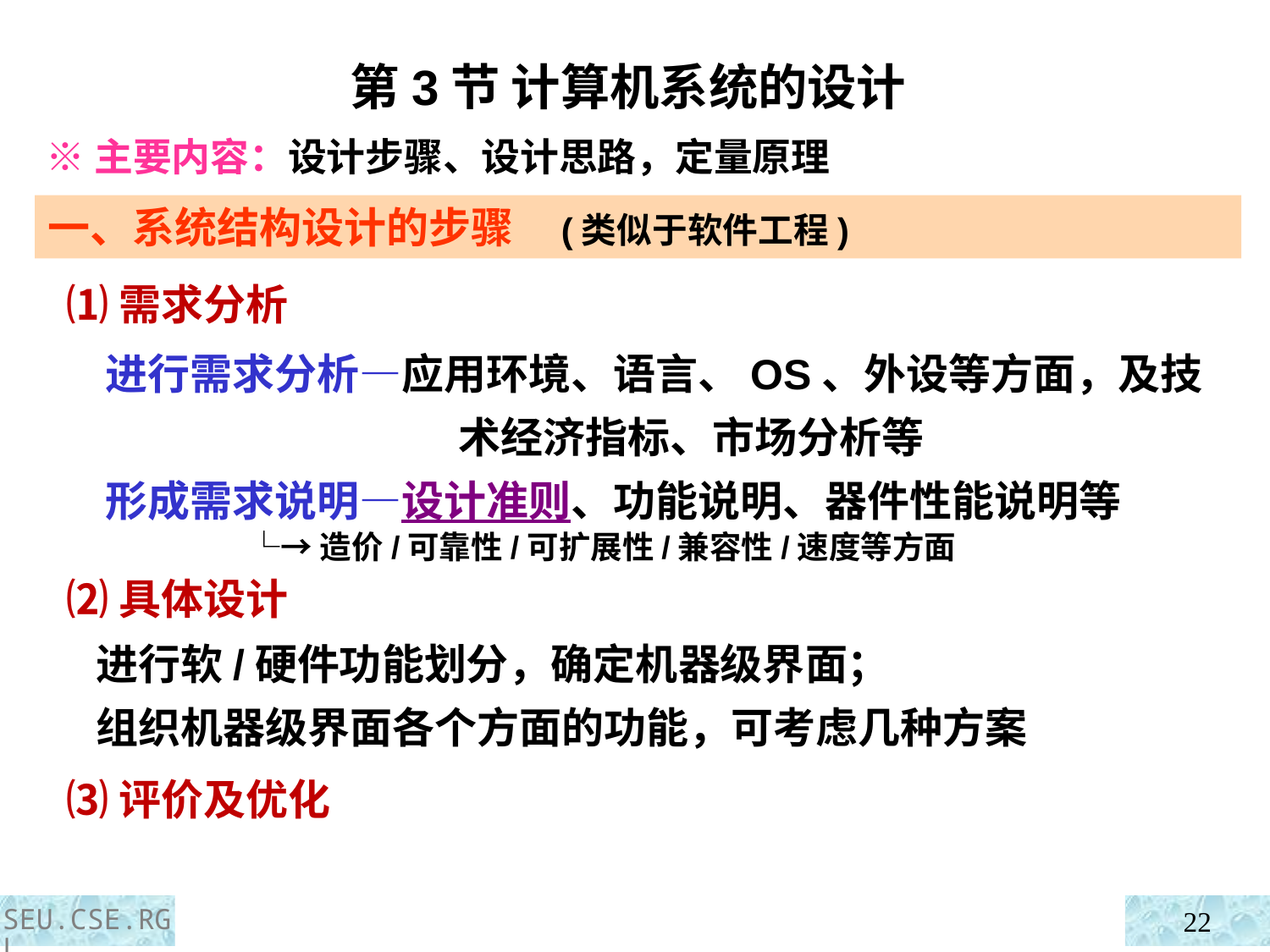

第3节 计算机系统的设计
 ※主要内容：设计步骤、设计思路，定量原理
一、系统结构设计的步骤    (类似于软件工程)
  ⑴需求分析

  ⑵具体设计

  ⑶评价及优化
     进行需求分析—应用环境、语言、OS、外设等方面，及技术经济指标、市场分析等
     形成需求说明—设计准则、功能说明、器件性能说明等
                            └→造价/可靠性/可扩展性/兼容性/速度等方面
    进行软/硬件功能划分，确定机器级界面；
    组织机器级界面各个方面的功能，可考虑几种方案
SEU.CSE.RGL
22